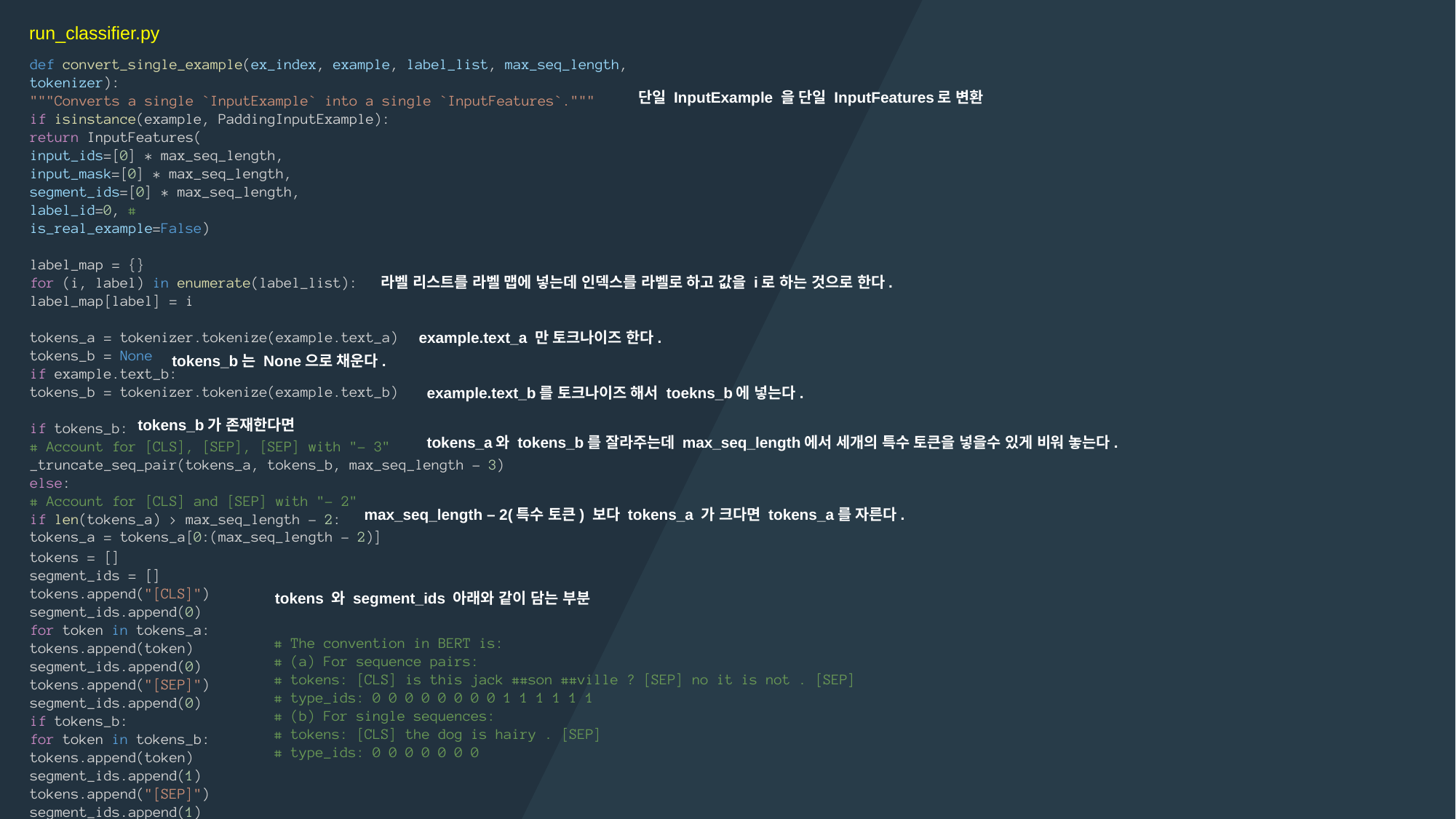

run_classifier.py
def convert_single_example(ex_index, example, label_list, max_seq_length,
tokenizer):
"""Converts a single `InputExample` into a single `InputFeatures`."""
if isinstance(example, PaddingInputExample):
return InputFeatures(
input_ids=[0] * max_seq_length,
input_mask=[0] * max_seq_length,
segment_ids=[0] * max_seq_length,
label_id=0, #
is_real_example=False)
label_map = {}
for (i, label) in enumerate(label_list):
label_map[label] = i
tokens_a = tokenizer.tokenize(example.text_a)
tokens_b = None
if example.text_b:
tokens_b = tokenizer.tokenize(example.text_b)
if tokens_b:
# Account for [CLS], [SEP], [SEP] with "- 3"
_truncate_seq_pair(tokens_a, tokens_b, max_seq_length - 3)
else:
# Account for [CLS] and [SEP] with "- 2"
if len(tokens_a) > max_seq_length - 2:
tokens_a = tokens_a[0:(max_seq_length - 2)]

단일 InputExample 을 단일 InputFeatures로 변환
라벨 리스트를 라벨 맵에 넣는데 인덱스를 라벨로 하고 값을 i로 하는 것으로 한다.
example.text_a 만 토크나이즈 한다.
tokens_b는 None으로 채운다.
example.text_b를 토크나이즈 해서 toekns_b에 넣는다.
tokens_b가 존재한다면
tokens_a와 tokens_b를 잘라주는데 max_seq_length에서 세개의 특수 토큰을 넣을수 있게 비워 놓는다.
max_seq_length – 2(특수 토큰) 보다 tokens_a 가 크다면 tokens_a를 자른다.
tokens = []
segment_ids = []
tokens.append("[CLS]")
segment_ids.append(0)
for token in tokens_a:
tokens.append(token)
segment_ids.append(0)
tokens.append("[SEP]")
segment_ids.append(0)
if tokens_b:
for token in tokens_b:
tokens.append(token)
segment_ids.append(1)
tokens.append("[SEP]")
segment_ids.append(1)
tokens 와 segment_ids 아래와 같이 담는 부분
# The convention in BERT is:
# (a) For sequence pairs:
# tokens: [CLS] is this jack ##son ##ville ? [SEP] no it is not . [SEP]
# type_ids: 0 0 0 0 0 0 0 0 1 1 1 1 1 1
# (b) For single sequences:
# tokens: [CLS] the dog is hairy . [SEP]
# type_ids: 0 0 0 0 0 0 0